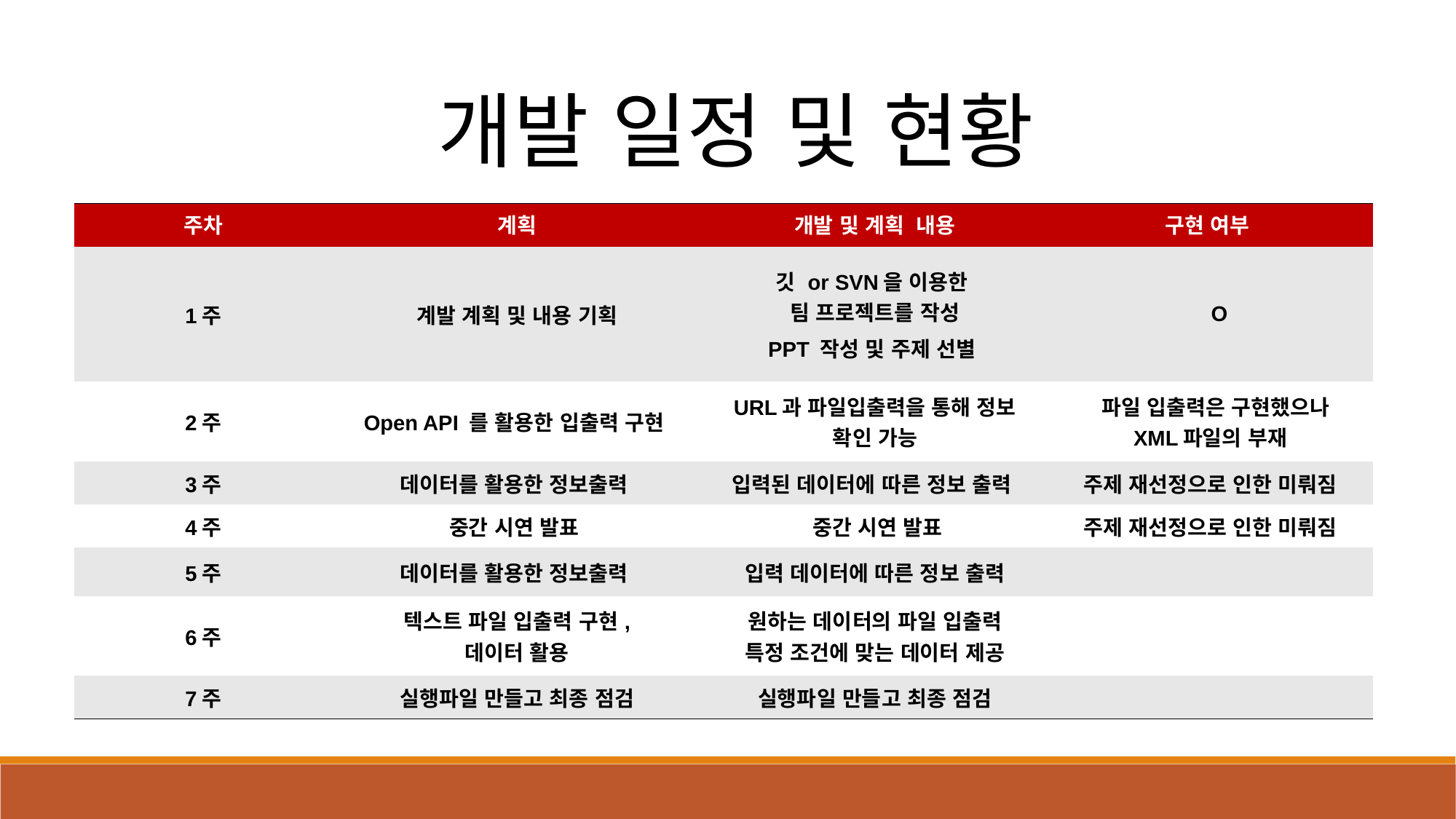

개발 일정 및 현황
| 주차 | 계획 | 개발 및 계획 내용 | 구현 여부 |
| --- | --- | --- | --- |
| 1주 | 계발 계획 및 내용 기획 | 깃 or SVN을 이용한 팀 프로젝트를 작성 PPT 작성 및 주제 선별 | O |
| 2주 | Open API 를 활용한 입출력 구현 | URL과 파일입출력을 통해 정보 확인 가능 | 파일 입출력은 구현했으나 XML파일의 부재 |
| 3주 | 데이터를 활용한 정보출력 | 입력된 데이터에 따른 정보 출력 | 주제 재선정으로 인한 미뤄짐 |
| 4주 | 중간 시연 발표 | 중간 시연 발표 | 주제 재선정으로 인한 미뤄짐 |
| 5주 | 데이터를 활용한 정보출력 | 입력 데이터에 따른 정보 출력 |  |
| 6주 | 텍스트 파일 입출력 구현, 데이터 활용 | 원하는 데이터의 파일 입출력 특정 조건에 맞는 데이터 제공 |  |
| 7주 | 실행파일 만들고 최종 점검 | 실행파일 만들고 최종 점검 |  |